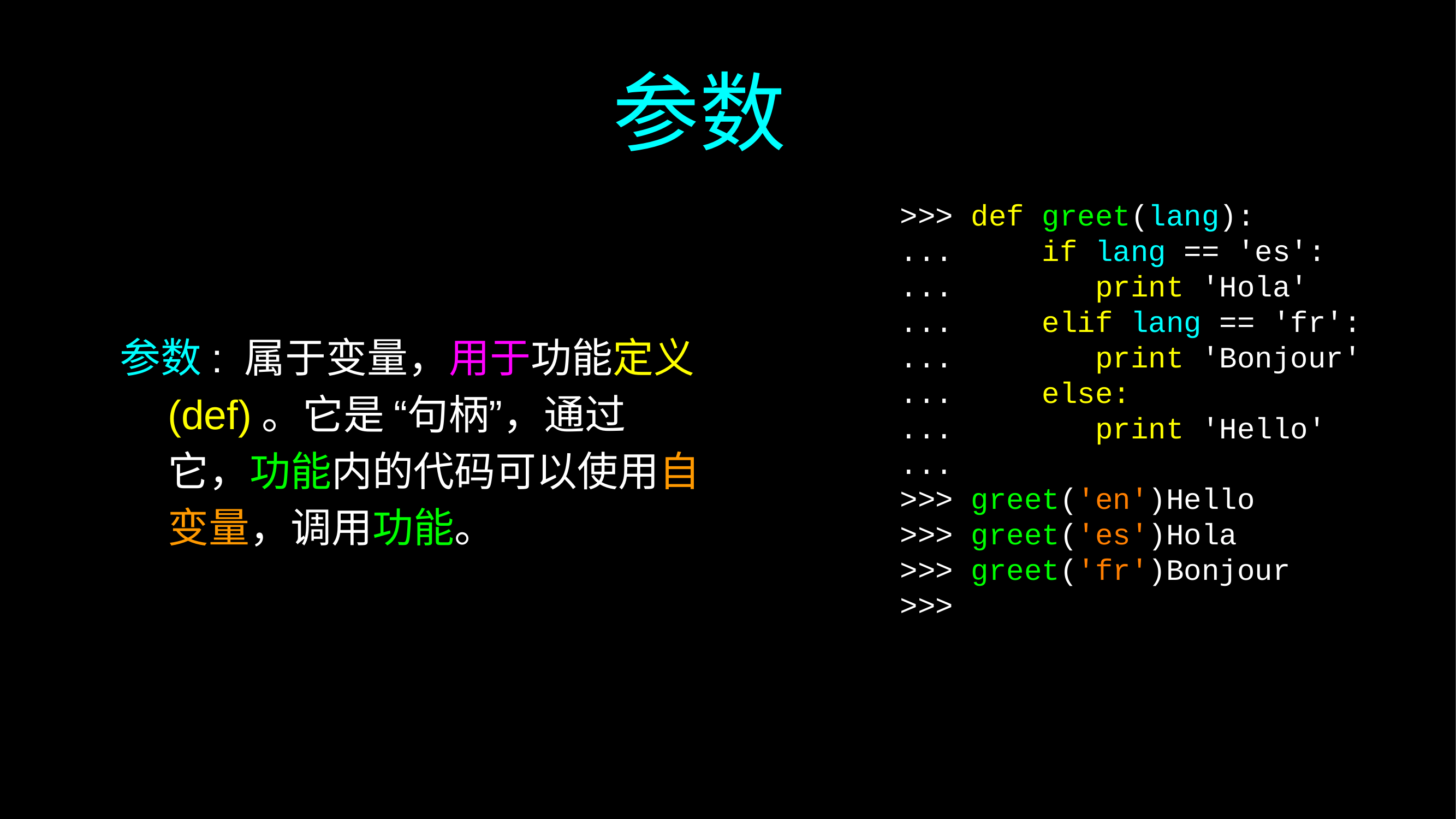

# 参数
>>> def greet(lang):
...     if lang == 'es':
...        print 'Hola'
...     elif lang == 'fr':
...        print 'Bonjour'
...     else:
...        print 'Hello'
...
>>> greet('en')Hello
>>> greet('es')Hola
>>> greet('fr')Bonjour
>>>

参数: 属于变量，用于功能定义(def)。它是 “句柄”，通过它，功能内的代码可以使用自变量，调用功能。